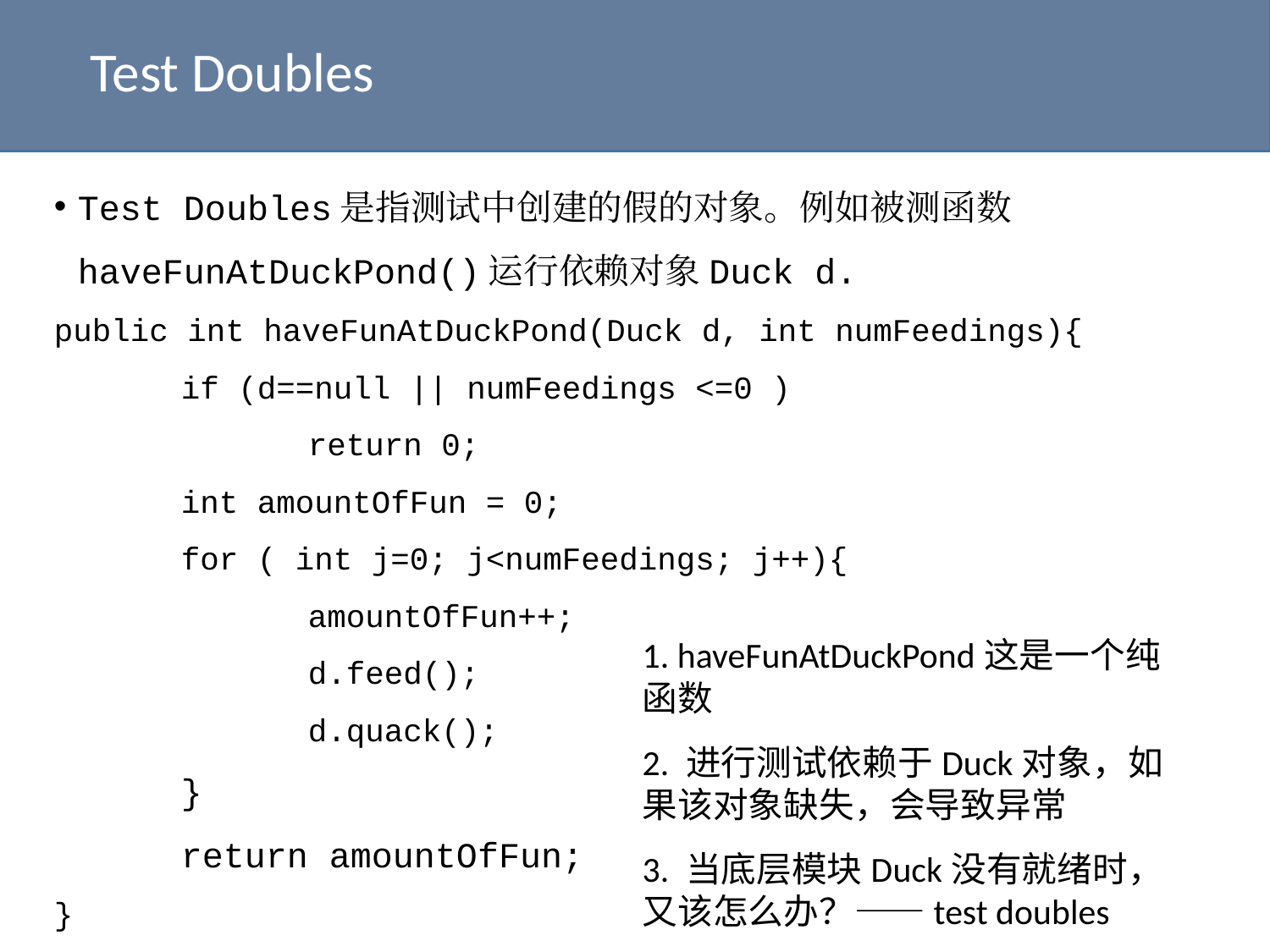

# Test Doubles
Test Doubles是指测试中创建的假的对象。例如被测函数haveFunAtDuckPond()运行依赖对象Duck d.
public int haveFunAtDuckPond(Duck d, int numFeedings){
	if (d==null || numFeedings <=0 )
		return 0;
	int amountOfFun = 0;
	for ( int j=0; j<numFeedings; j++){
		amountOfFun++;
		d.feed();
		d.quack();
	}
	return amountOfFun;
}

1. haveFunAtDuckPond这是一个纯函数
2. 进行测试依赖于Duck对象，如果该对象缺失，会导致异常
3. 当底层模块Duck没有就绪时，又该怎么办？——test doubles